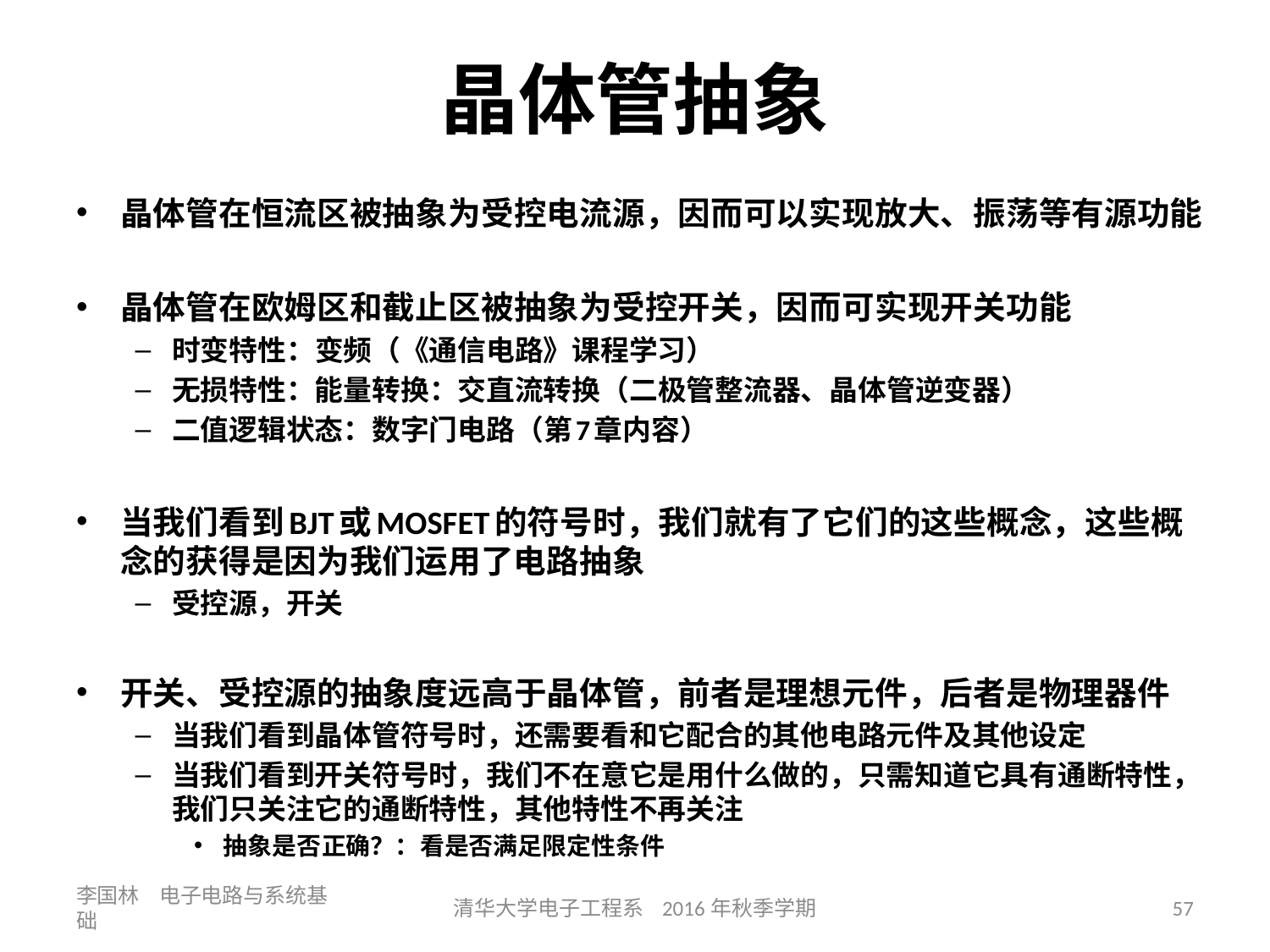

# 晶体管抽象
晶体管在恒流区被抽象为受控电流源，因而可以实现放大、振荡等有源功能

晶体管在欧姆区和截止区被抽象为受控开关，因而可实现开关功能
时变特性：变频（《通信电路》课程学习）
无损特性：能量转换：交直流转换（二极管整流器、晶体管逆变器）
二值逻辑状态：数字门电路（第7章内容）

当我们看到BJT或MOSFET的符号时，我们就有了它们的这些概念，这些概念的获得是因为我们运用了电路抽象
受控源，开关

开关、受控源的抽象度远高于晶体管，前者是理想元件，后者是物理器件
当我们看到晶体管符号时，还需要看和它配合的其他电路元件及其他设定
当我们看到开关符号时，我们不在意它是用什么做的，只需知道它具有通断特性，我们只关注它的通断特性，其他特性不再关注
抽象是否正确？：看是否满足限定性条件

李国林   电子电路与系统基础
清华大学电子工程系  2016年秋季学期
57